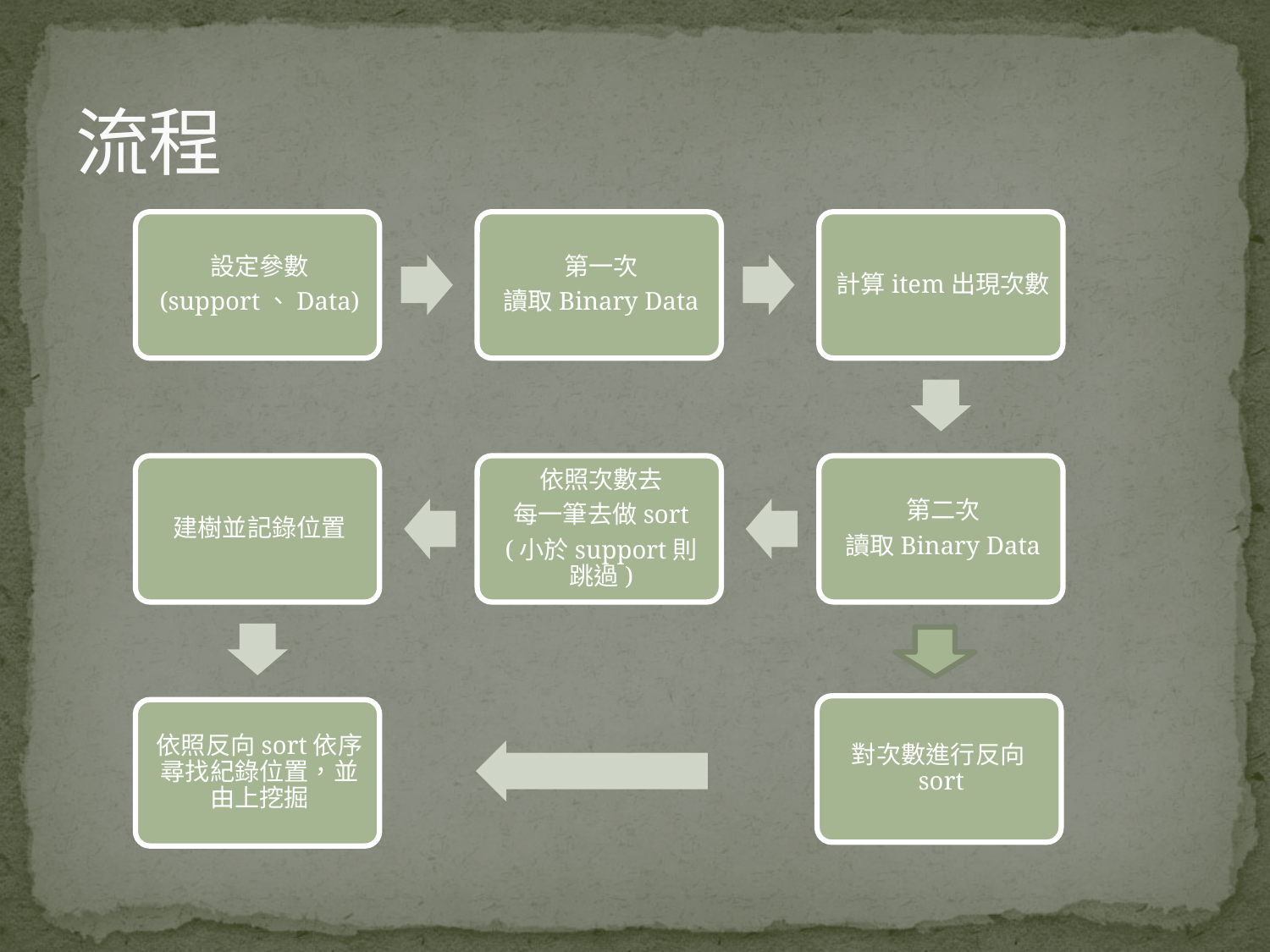

# 流程
設定參數
(support、Data)

第一次
讀取Binary Data

計算item出現次數

第二次
讀取Binary Data

依照次數去
每一筆去做sort
(小於support則跳過)

建樹並記錄位置

依照反向sort依序尋找紀錄位置，並由上挖掘

對次數進行反向sort